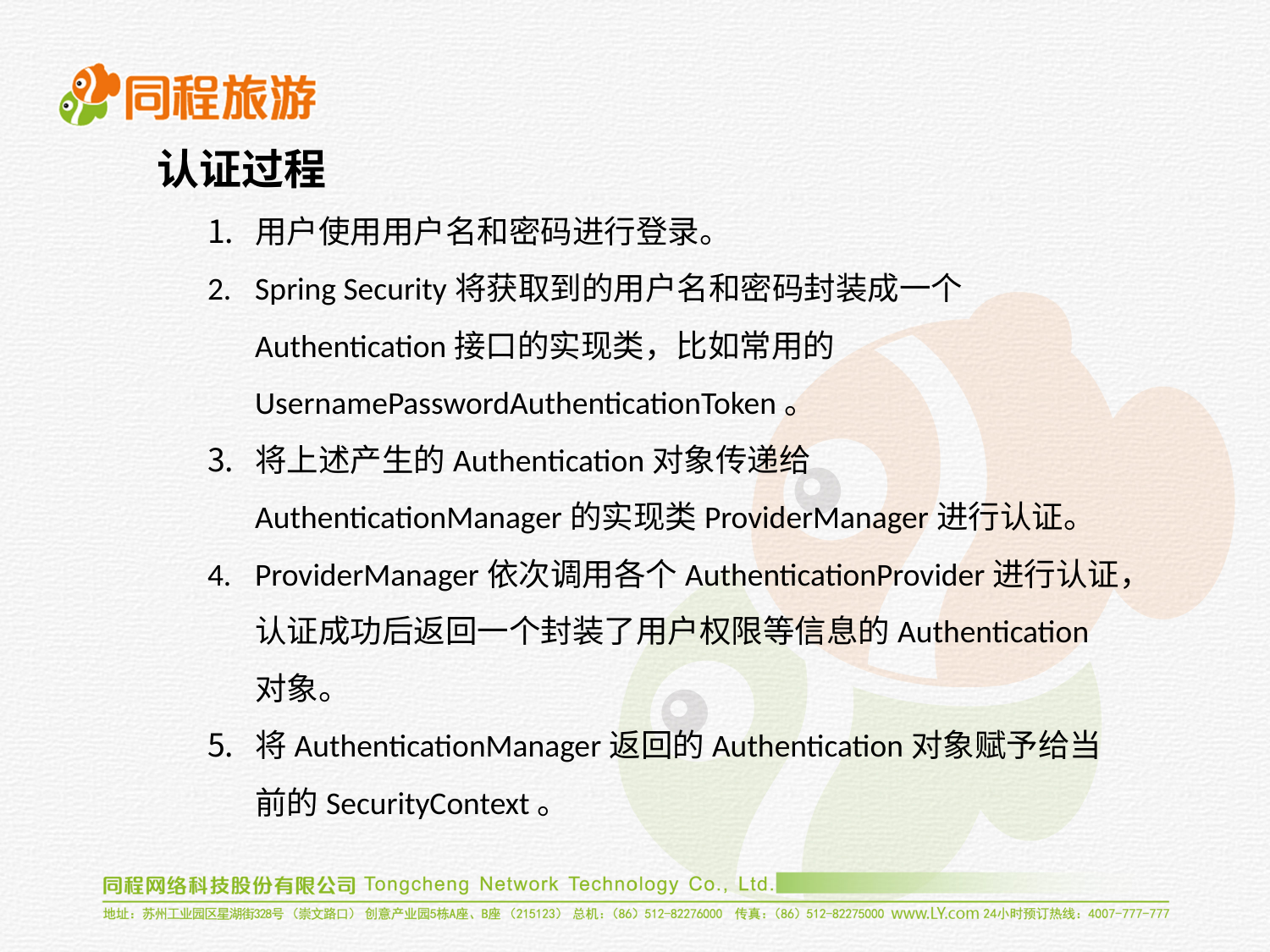

认证过程
用户使用用户名和密码进行登录。
Spring Security将获取到的用户名和密码封装成一个Authentication接口的实现类，比如常用的UsernamePasswordAuthenticationToken。
将上述产生的Authentication对象传递给AuthenticationManager的实现类ProviderManager进行认证。
ProviderManager依次调用各个AuthenticationProvider进行认证，认证成功后返回一个封装了用户权限等信息的Authentication对象。
将AuthenticationManager返回的Authentication对象赋予给当前的SecurityContext。